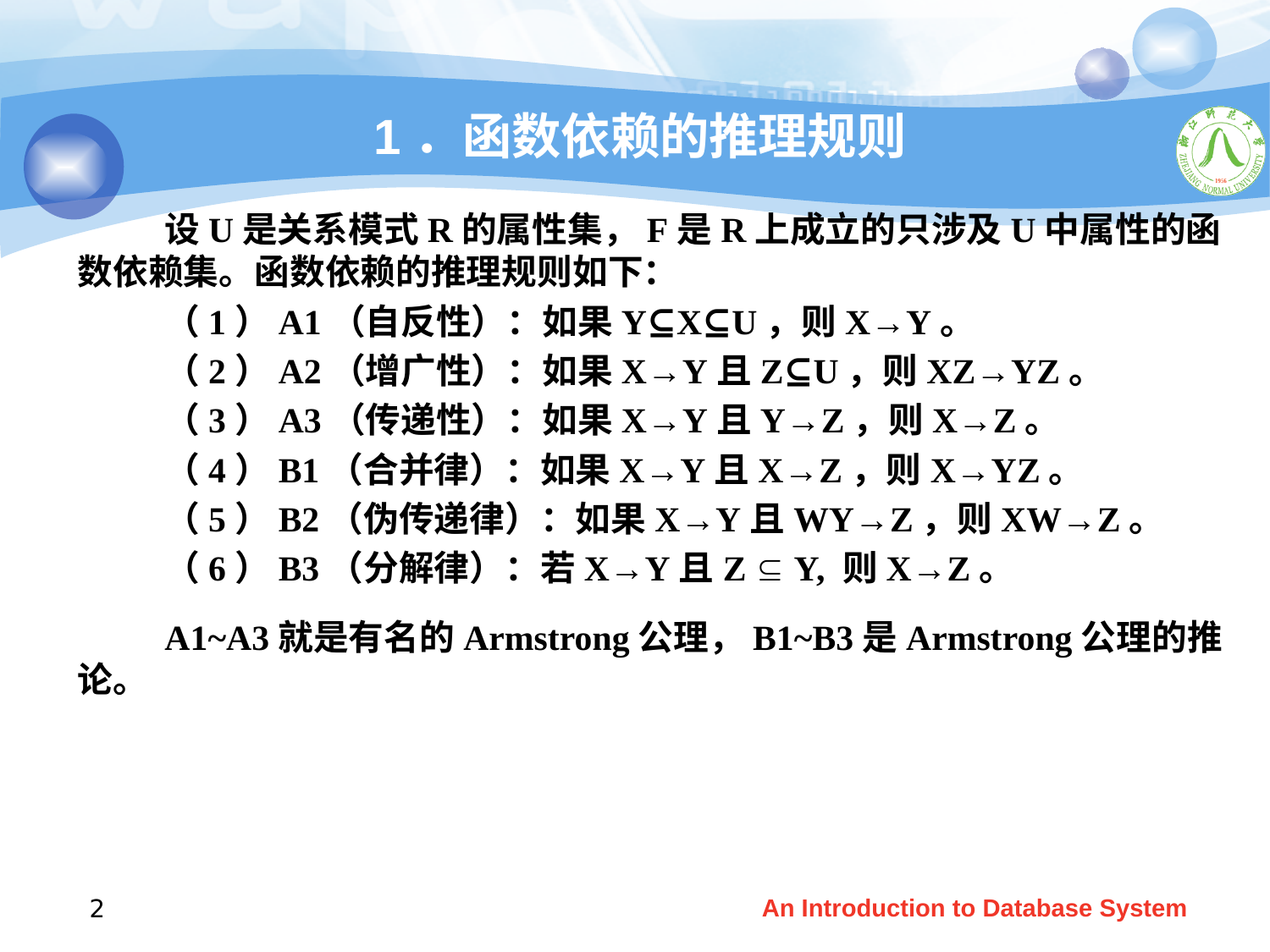

# 1．函数依赖的推理规则
设U是关系模式R的属性集，F是R上成立的只涉及U中属性的函数依赖集。函数依赖的推理规则如下：
（1）A1（自反性）：如果Y⊆X⊆U，则X→Y。
（2）A2（增广性）：如果X→Y且Z⊆U，则XZ→YZ。
（3）A3（传递性）：如果X→Y且Y→Z，则X→Z。
（4）B1（合并律）：如果X→Y且X→Z，则X→YZ。
（5）B2（伪传递律）：如果X→Y且WY→Z，则XW→Z。
（6）B3（分解律）：若X→Y且Z ⊆ Y, 则X→Z。

A1~A3就是有名的Armstrong公理，B1~B3是Armstrong公理的推论。
2
An Introduction to Database System